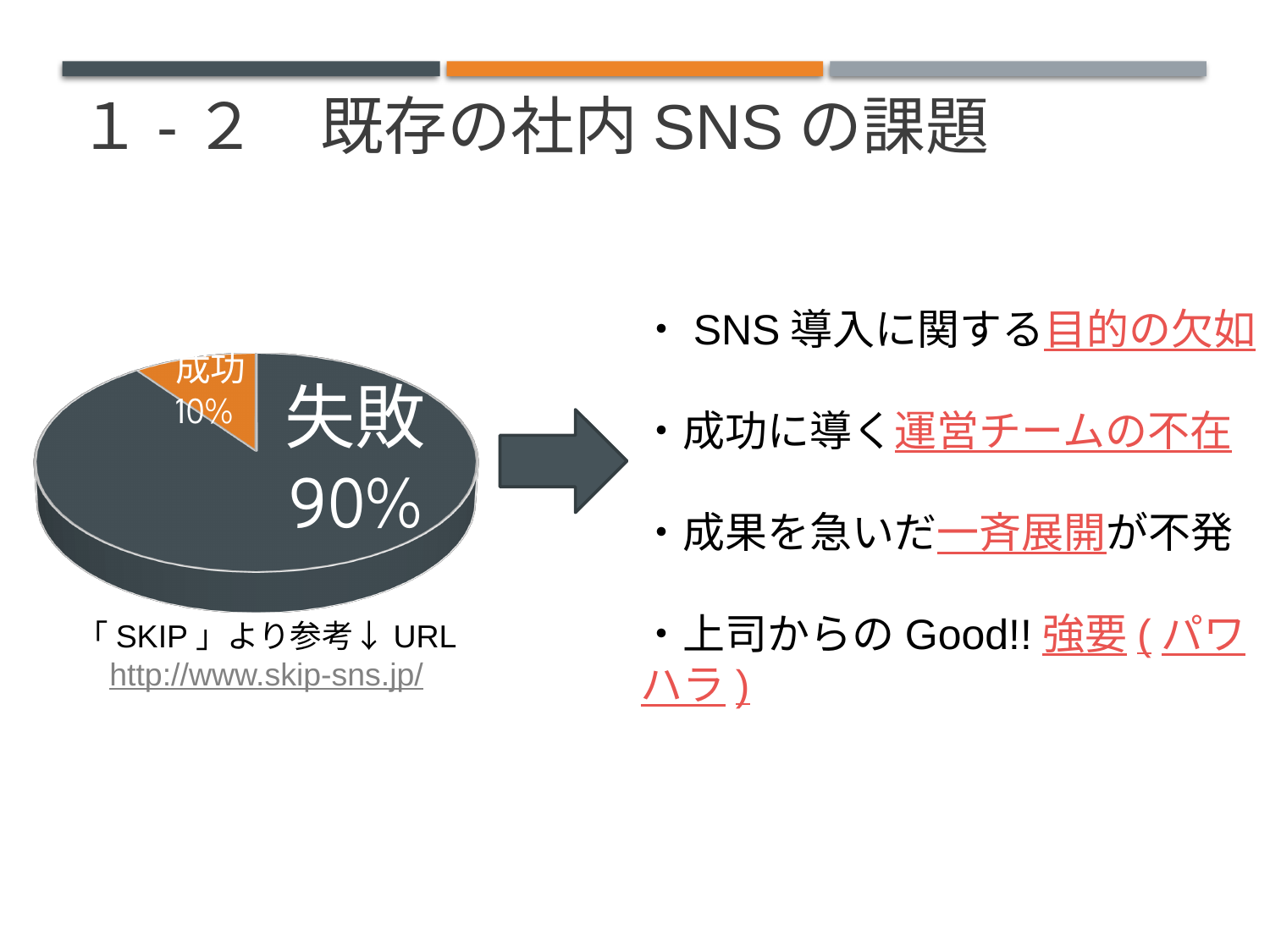

１-２　既存の社内SNSの課題

[unsupported chart]

・SNS導入に関する目的の欠如

・成功に導く運営チームの不在

・成果を急いだ一斉展開が不発

・上司からのGood!!強要(パワハラ)
成功
10%
失敗
90%

「SKIP」より参考↓URL
http://www.skip-sns.jp/